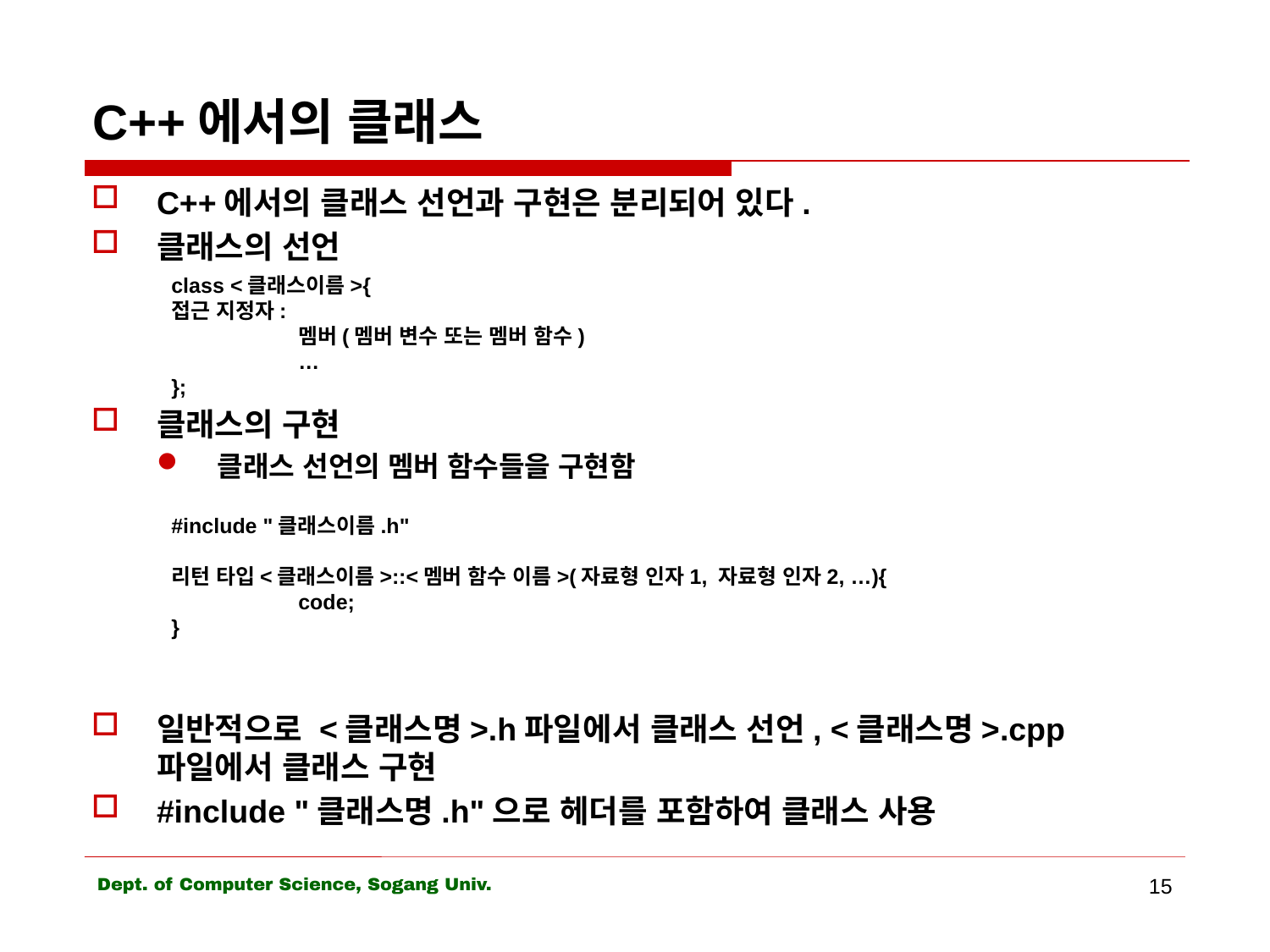

# C++에서의 클래스
C++에서의 클래스 선언과 구현은 분리되어 있다.
클래스의 선언

클래스의 구현
클래스 선언의 멤버 함수들을 구현함

일반적으로 <클래스명>.h파일에서 클래스 선언, <클래스명>.cpp파일에서 클래스 구현
#include "클래스명.h"으로 헤더를 포함하여 클래스 사용
class <클래스이름>{
접근 지정자:
	멤버(멤버 변수 또는 멤버 함수)
	…
};
#include "클래스이름.h"

리턴 타입<클래스이름>::<멤버 함수 이름>(자료형 인자1, 자료형 인자2, …){
	code;
}
Dept. of Computer Science, Sogang Univ.
15